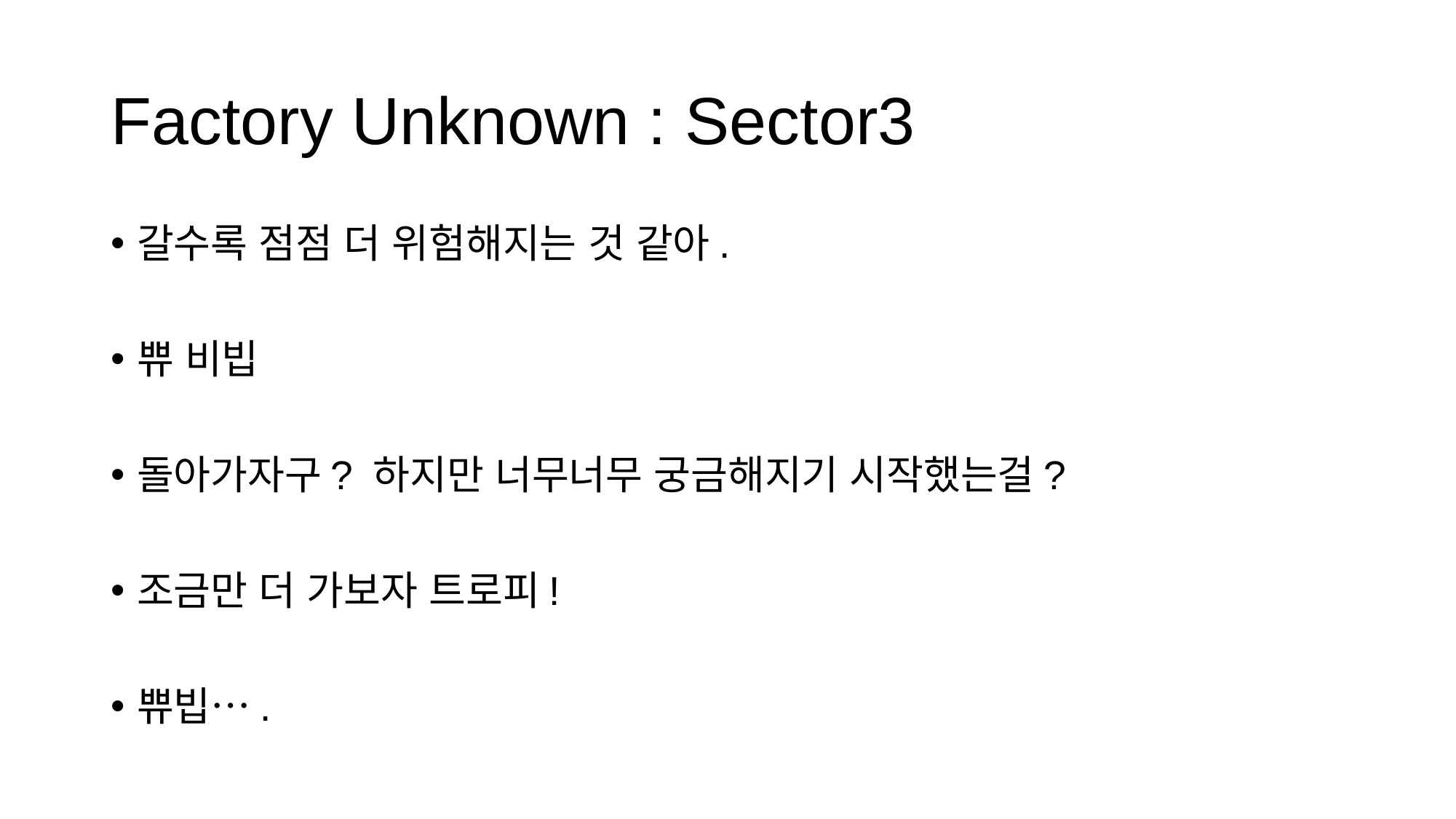

# Factory Unknown : Sector3
갈수록 점점 더 위험해지는 것 같아.

쀼 비빕

돌아가자구? 하지만 너무너무 궁금해지기 시작했는걸?

조금만 더 가보자 트로피!

쀼빕….